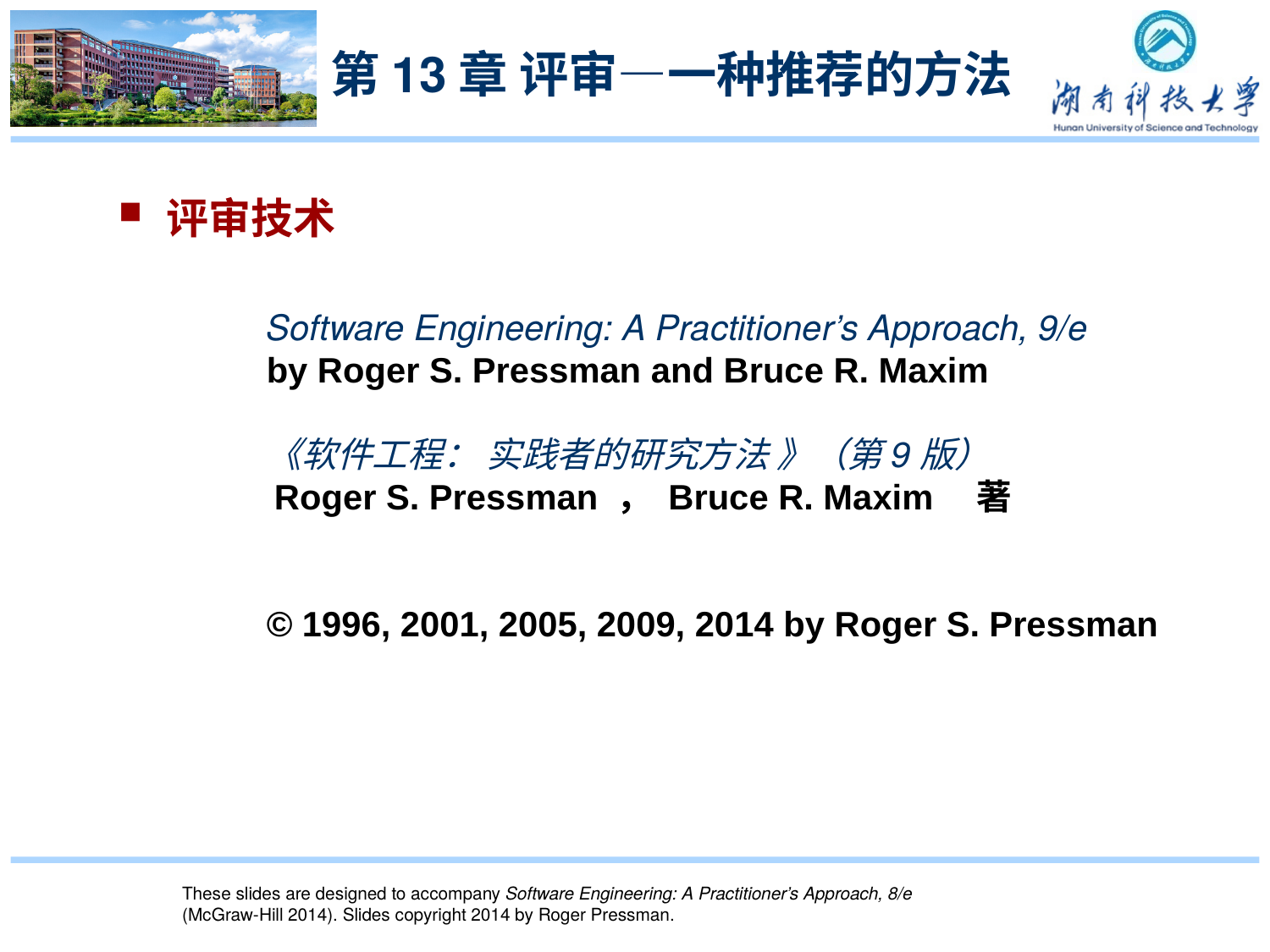

These slides are designed to accompany Software Engineering: A Practitioner’s Approach, 8/e (McGraw-Hill 2014). Slides copyright 2014 by Roger Pressman.
# 第13章 评审—一种推荐的方法
评审技术
Software Engineering: A Practitioner’s Approach, 9/e
by Roger S. Pressman and Bruce R. Maxim

《软件工程： 实践者的研究方法 》（第9版）
 Roger S. Pressman ， Bruce R. Maxim　著

© 1996, 2001, 2005, 2009, 2014 by Roger S. Pressman
1